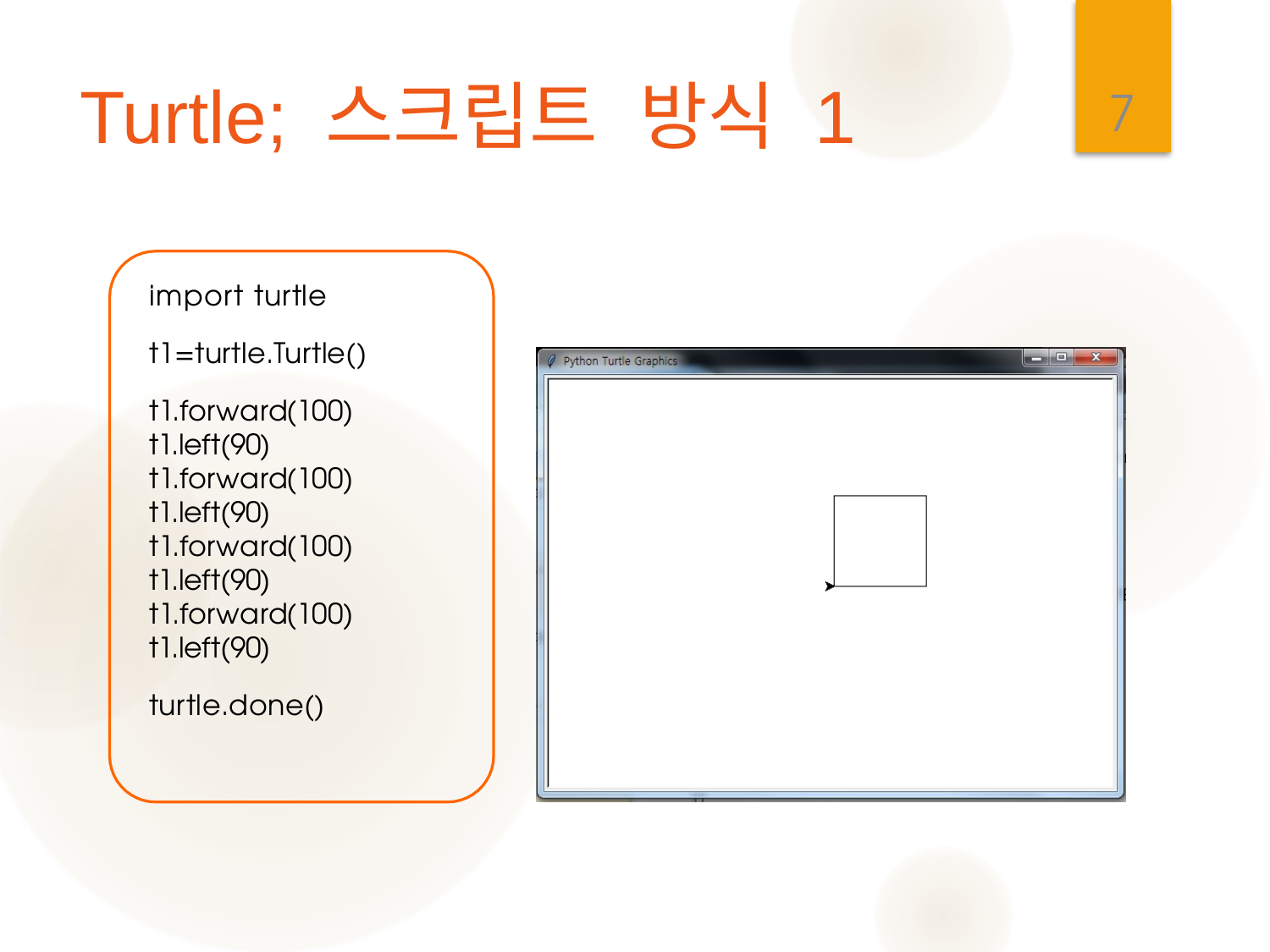

7
# Turtle; 스크립트  방식 1

import turtle

t1=turtle.Turtle()

t1.forward(100)  t1.left(90)  t1.forward(100)  t1.left(90)  t1.forward(100)  t1.left(90)  t1.forward(100)  t1.left(90)

turtle.done()